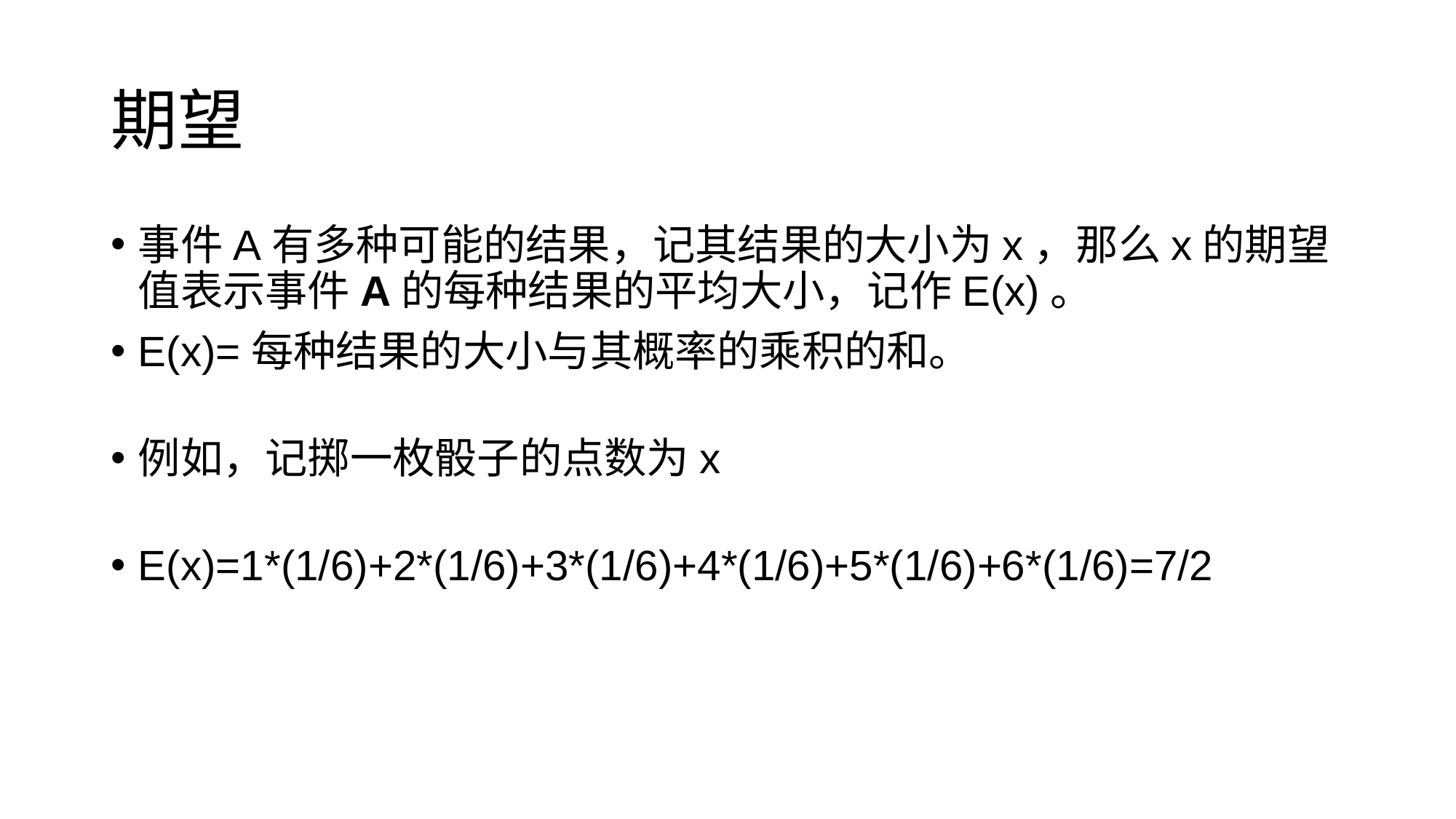

# 期望
事件A有多种可能的结果，记其结果的大小为x，那么x的期望值表示事件A的每种结果的平均大小，记作E(x)。
E(x)=每种结果的大小与其概率的乘积的和。
例如，记掷一枚骰子的点数为x
E(x)=1*(1/6)+2*(1/6)+3*(1/6)+4*(1/6)+5*(1/6)+6*(1/6)=7/2